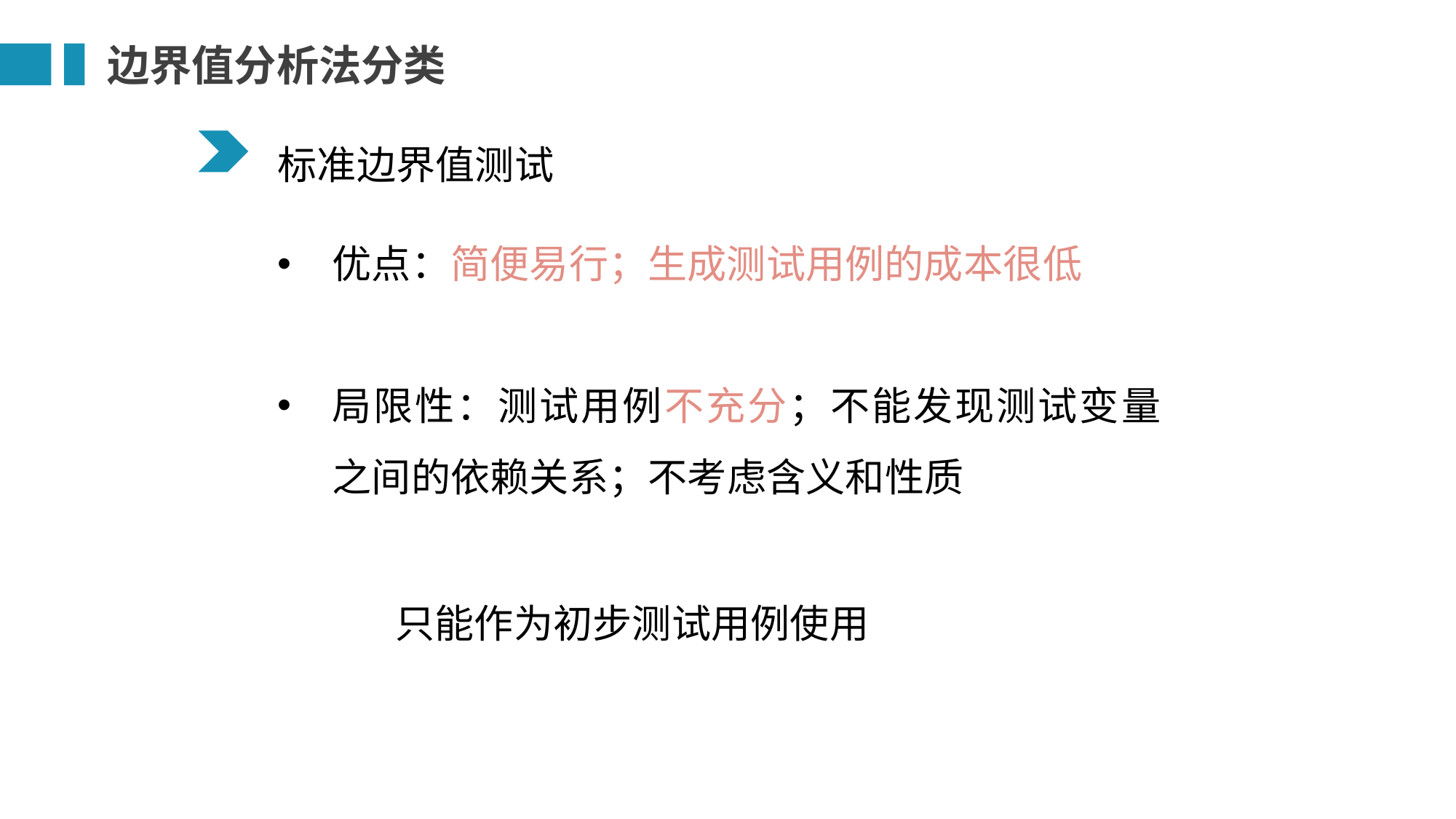

边界值分析法分类

标准边界值测试

优点：简便易行；生成测试用例的成本很低

局限性：测试用例不充分；不能发现测试变量之间的依赖关系；不考虑含义和性质
只能作为初步测试用例使用
41